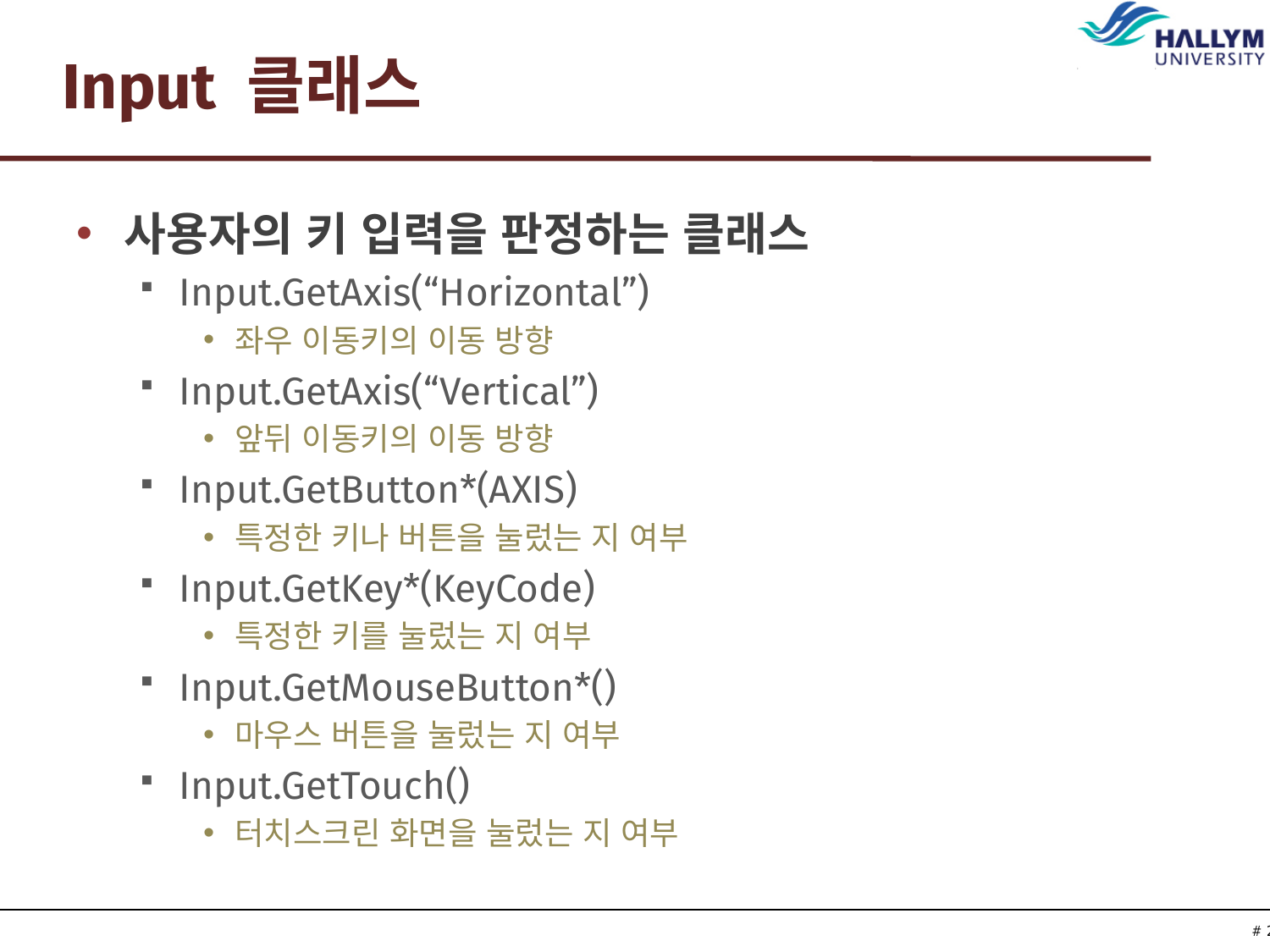

# Input 클래스
사용자의 키 입력을 판정하는 클래스
Input.GetAxis(“Horizontal”)
좌우 이동키의 이동 방향
Input.GetAxis(“Vertical”)
앞뒤 이동키의 이동 방향
Input.GetButton*(AXIS)
특정한 키나 버튼을 눌렀는 지 여부
Input.GetKey*(KeyCode)
특정한 키를 눌렀는 지 여부
Input.GetMouseButton*()
마우스 버튼을 눌렀는 지 여부
Input.GetTouch()
터치스크린 화면을 눌렀는 지 여부